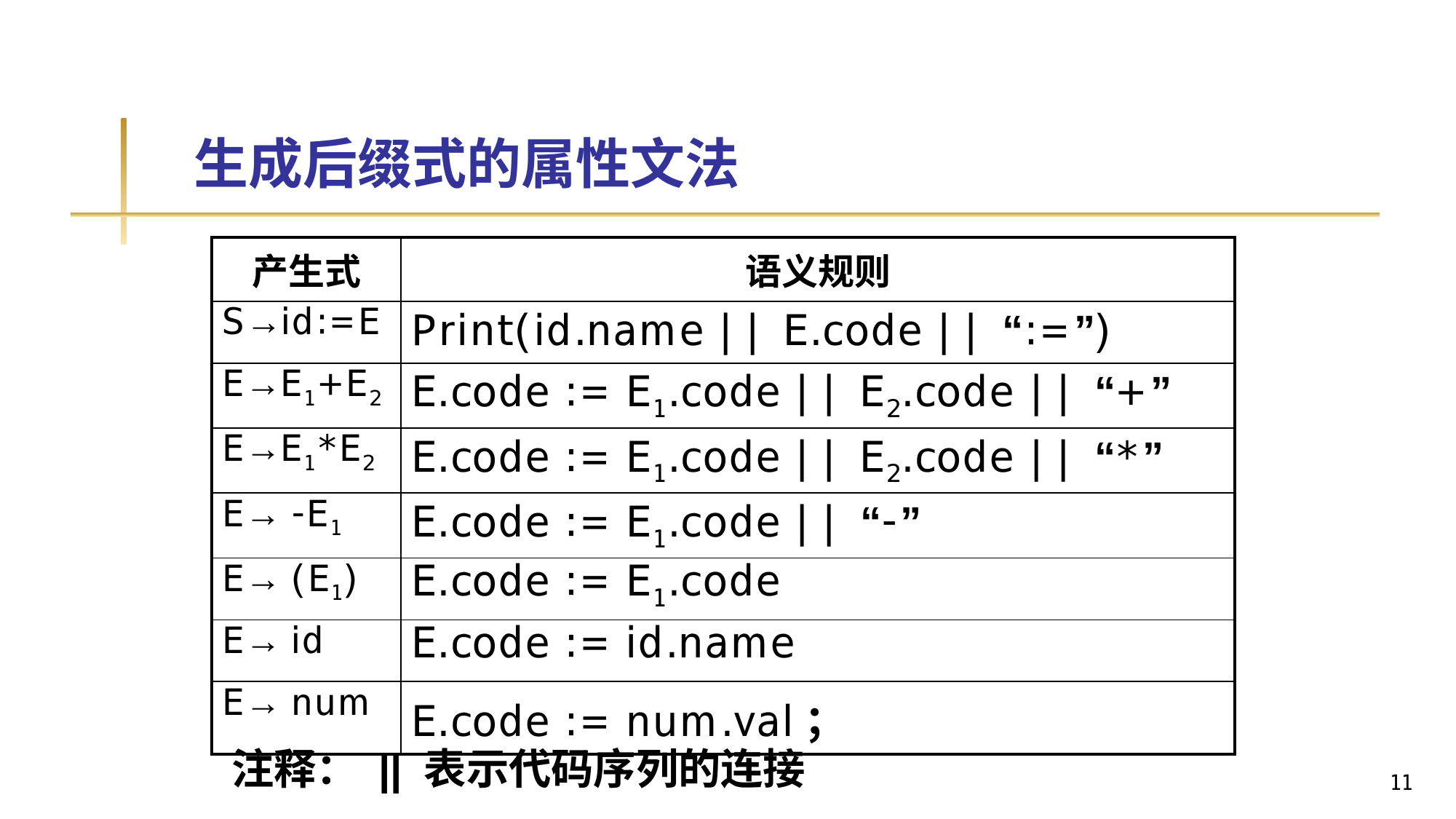

# 生成后缀式的属性文法
| 产生式 | 语义规则 |
| --- | --- |
| S→id:=E | Print(id.name || E.code || “:=”) |
| E→E1+E2 | E.code := E1.code || E2.code || “+” |
| E→E1\*E2 | E.code := E1.code || E2.code || “\*” |
| E→ -E1 | E.code := E1.code || “-” |
| E→ (E1) | E.code := E1.code |
| E→ id | E.code := id.name |
| E→ num | E.code := num.val； |
注释： || 表示代码序列的连接
11